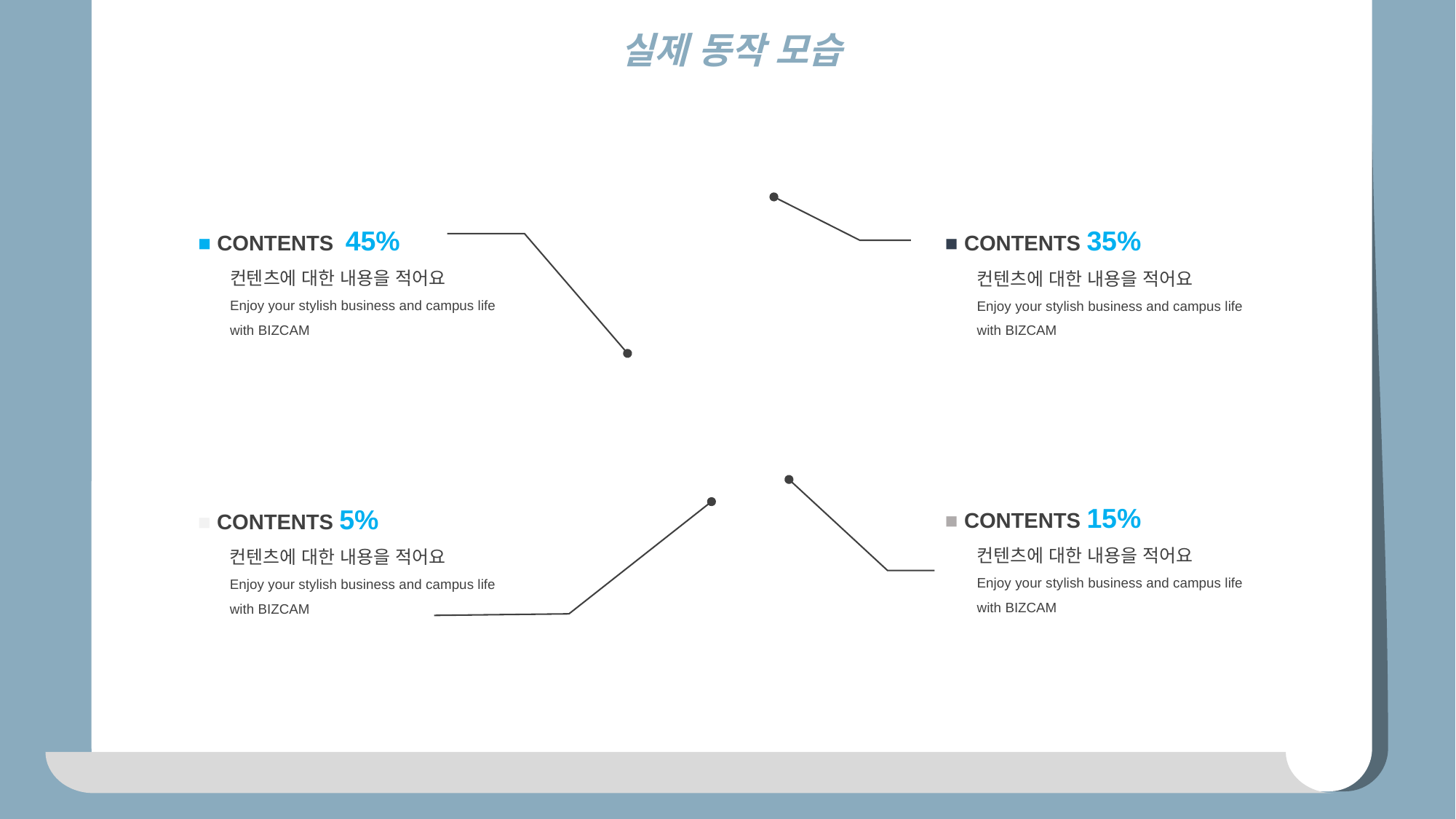

실제 동작 모습

■ CONTENTS  45%
컨텐츠에 대한 내용을 적어요
Enjoy your stylish business and campus life with BIZCAM
■ CONTENTS 35%
컨텐츠에 대한 내용을 적어요
Enjoy your stylish business and campus life with BIZCAM

■ CONTENTS 15%
컨텐츠에 대한 내용을 적어요
Enjoy your stylish business and campus life with BIZCAM

■ CONTENTS 5%
컨텐츠에 대한 내용을 적어요
Enjoy your stylish business and campus life with BIZCAM